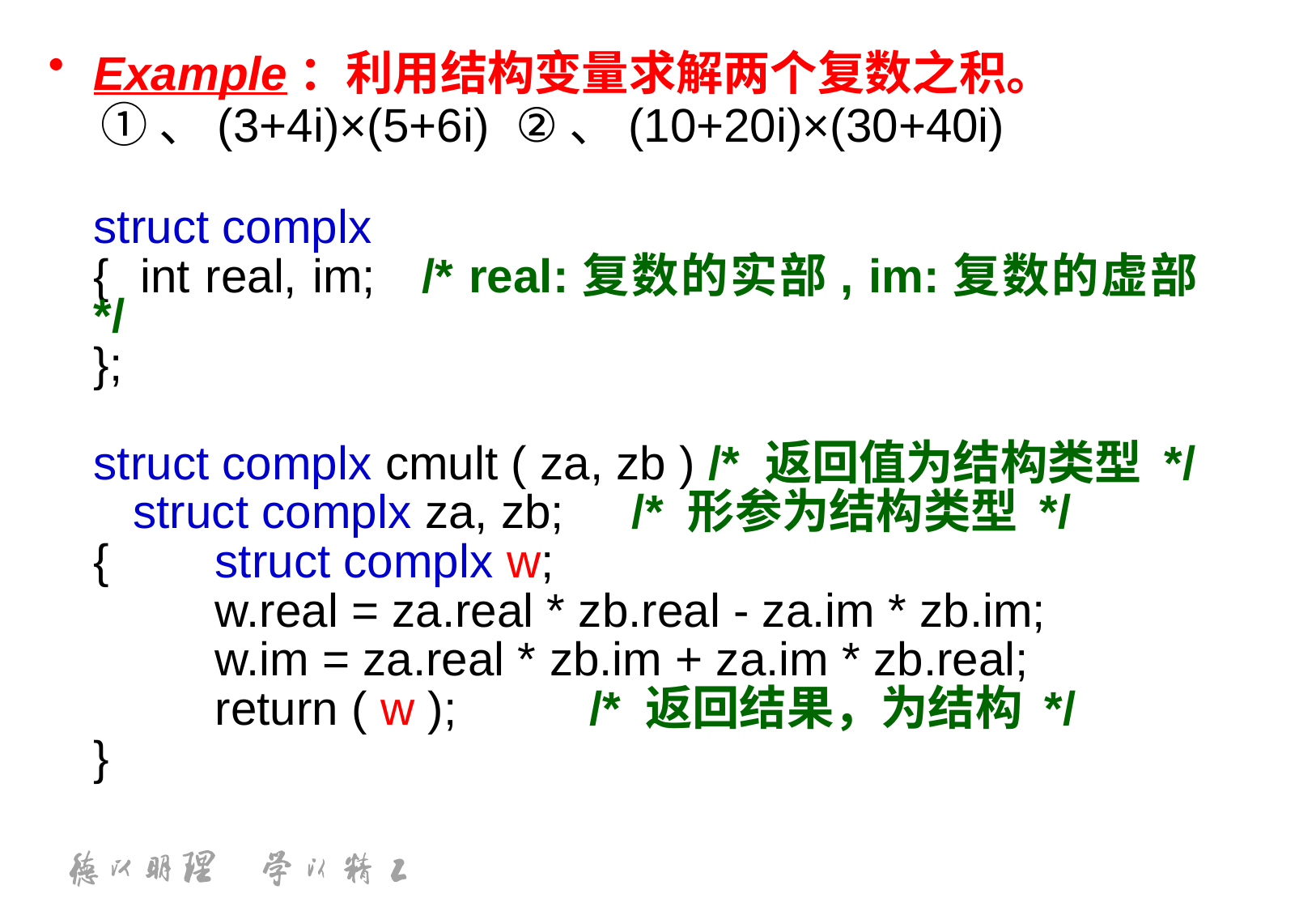

Example：利用结构变量求解两个复数之积。
     ①、(3+4i)×(5+6i)  ②、(10+20i)×(30+40i)

	struct complx
	{  int real, im;   /* real:复数的实部, im:复数的虚部 */
	};

	struct complx cmult ( za, zb ) /* 返回值为结构类型 */
	   struct complx za, zb;	    /* 形参为结构类型 */
	{	struct complx w;
		w.real = za.real * zb.real - za.im * zb.im;
		w.im = za.real * zb.im + za.im * zb.real;
		return ( w );	          /* 返回结果，为结构 */
	}
121